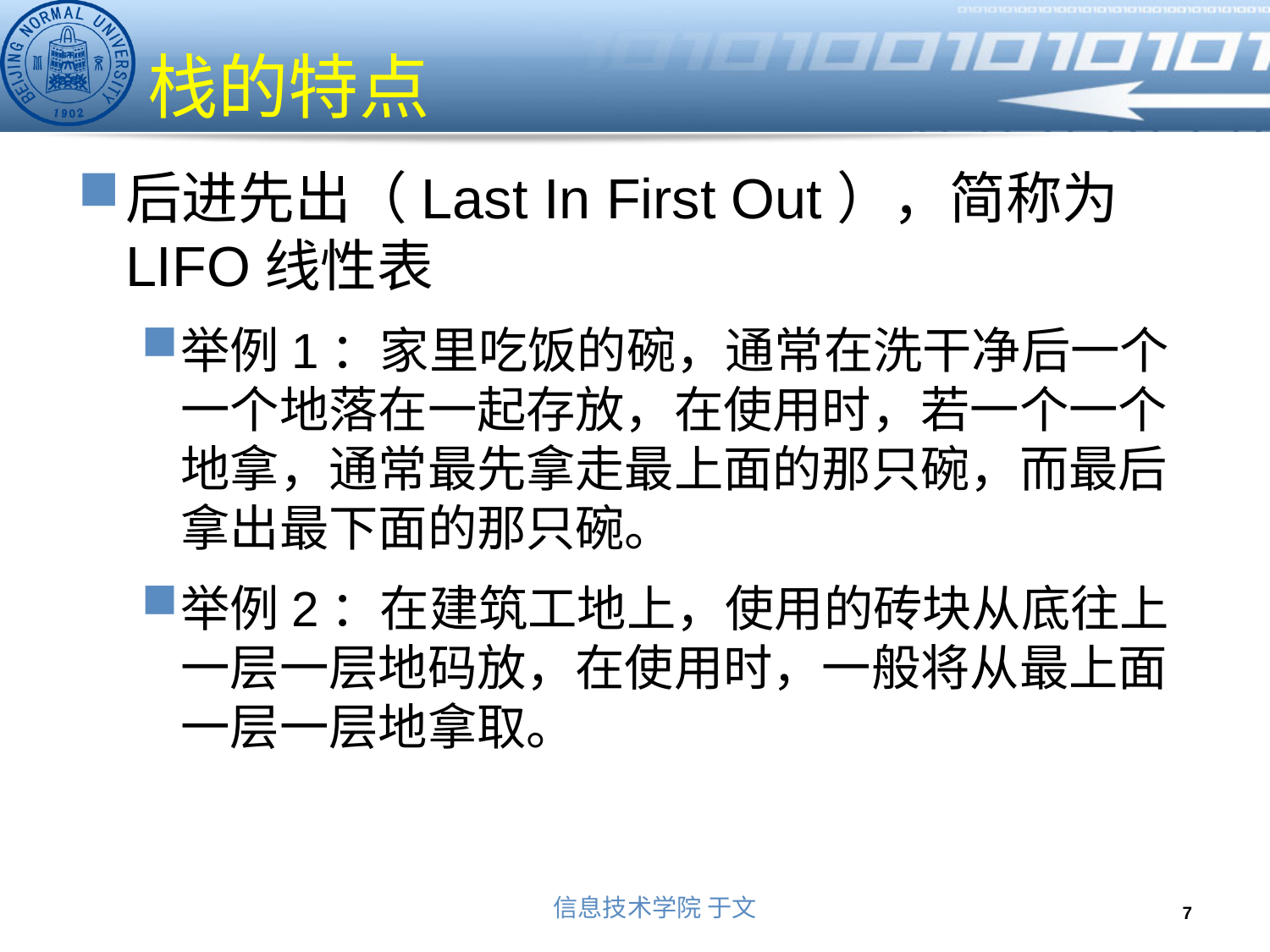

# 栈的特点
后进先出（Last In First Out），简称为LIFO线性表
举例1：家里吃饭的碗，通常在洗干净后一个一个地落在一起存放，在使用时，若一个一个地拿，通常最先拿走最上面的那只碗，而最后拿出最下面的那只碗。
举例2：在建筑工地上，使用的砖块从底往上一层一层地码放，在使用时，一般将从最上面一层一层地拿取。
7